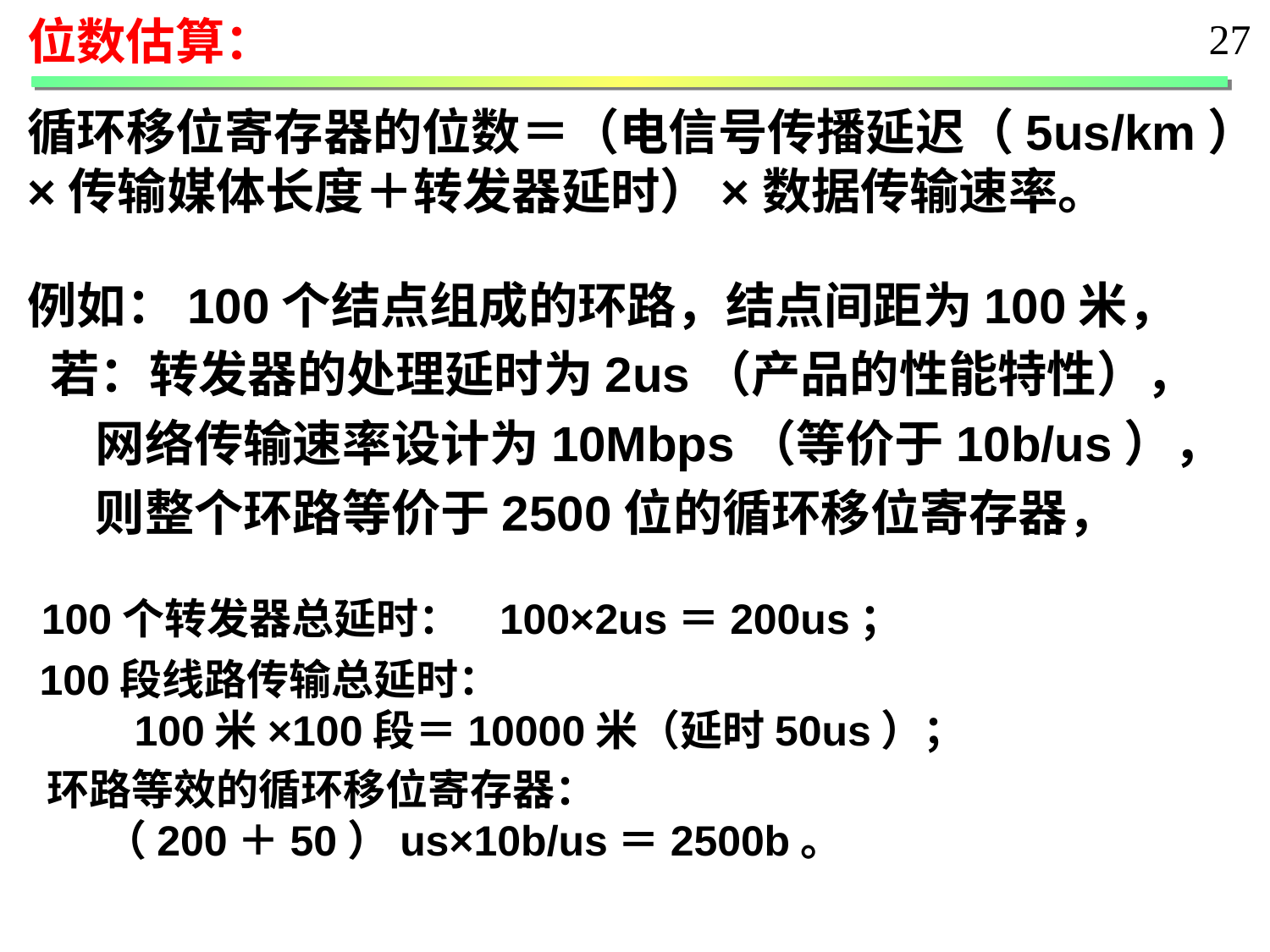

位数估算：
27

循环移位寄存器的位数＝（电信号传播延迟（5us/km）×传输媒体长度＋转发器延时）×数据传输速率。

例如：100个结点组成的环路，结点间距为100米，
 若：转发器的处理延时为2us（产品的性能特性），
     网络传输速率设计为10Mbps（等价于10b/us），
     则整个环路等价于2500位的循环移位寄存器，

 100个转发器总延时：   100×2us＝200us；
 100段线路传输总延时：
         100米×100段＝10000米（延时50us）；
 环路等效的循环移位寄存器：
       （200＋50）us×10b/us＝2500b。